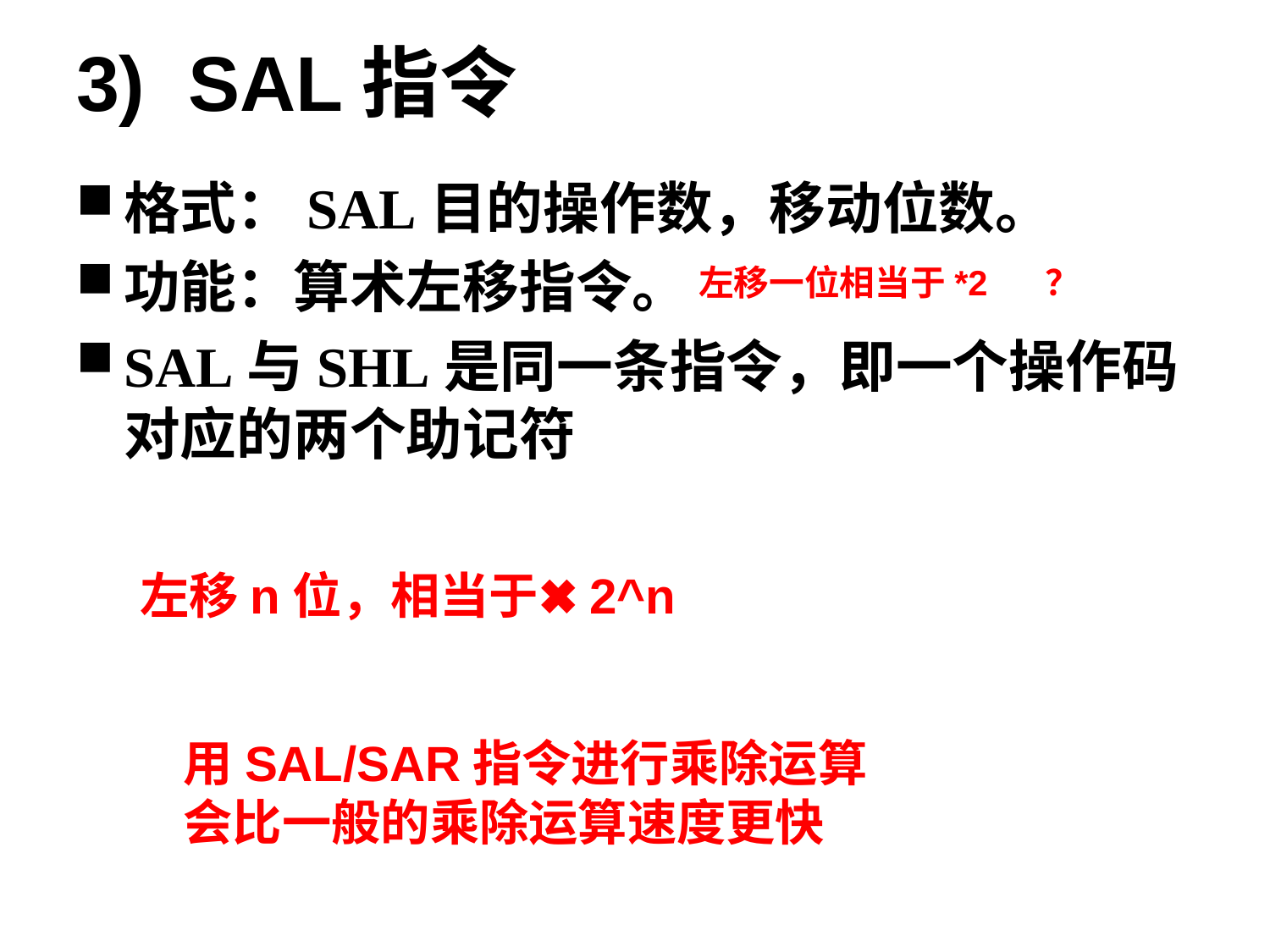

# 3)  SAL指令
格式：SAL目的操作数，移动位数。
功能：算术左移指令。
SAL与SHL是同一条指令，即一个操作码对应的两个助记符
左移一位相当于*2     ？
左移n位，相当于✖2^n
用SAL/SAR指令进行乘除运算会比一般的乘除运算速度更快